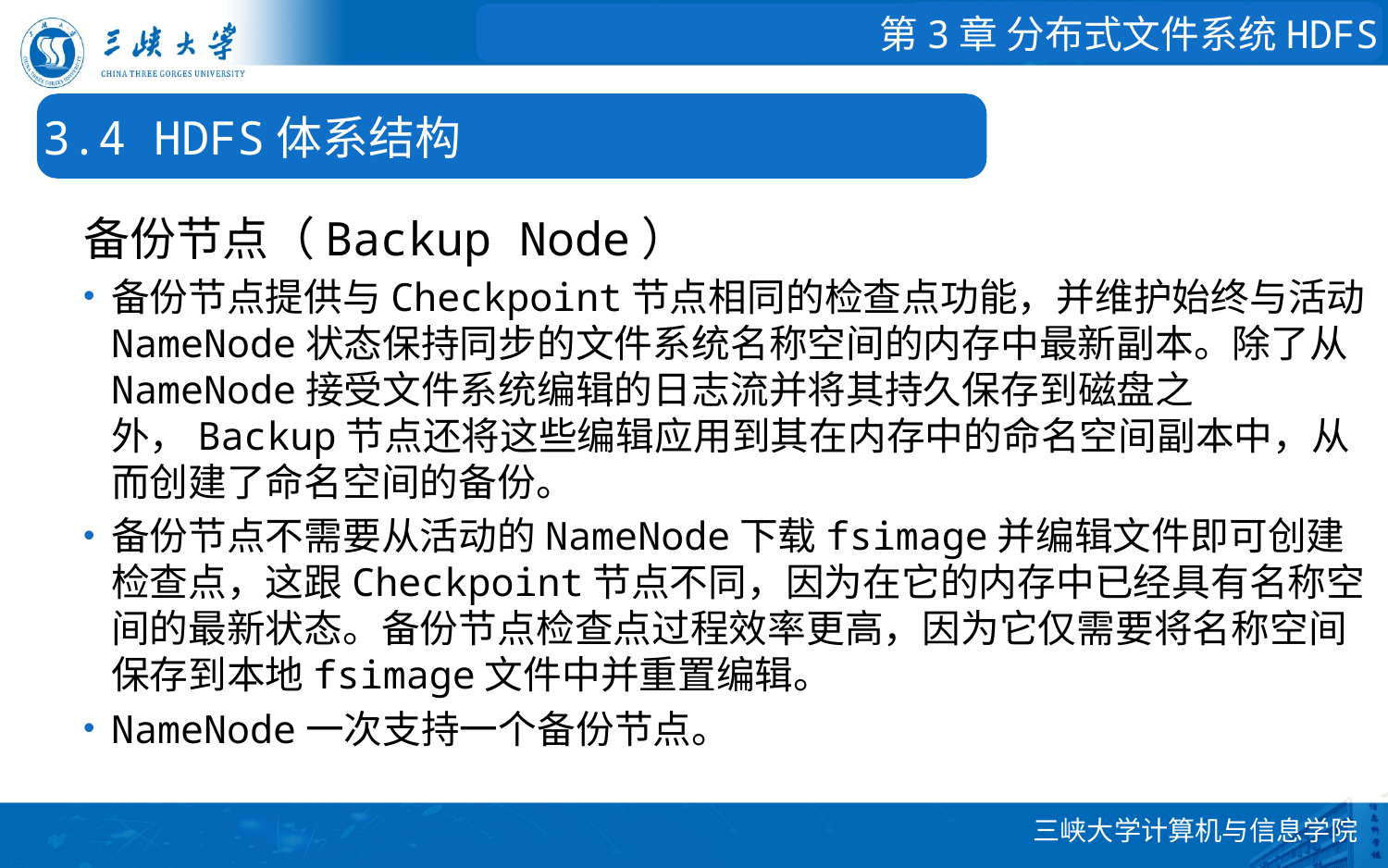

第3章 分布式文件系统HDFS
3.4 HDFS体系结构

备份节点（Backup Node）
备份节点提供与Checkpoint节点相同的检查点功能，并维护始终与活动NameNode状态保持同步的文件系统名称空间的内存中最新副本。除了从NameNode接受文件系统编辑的日志流并将其持久保存到磁盘之外，Backup节点还将这些编辑应用到其在内存中的命名空间副本中，从而创建了命名空间的备份。
备份节点不需要从活动的NameNode下载fsimage并编辑文件即可创建检查点，这跟Checkpoint节点不同，因为在它的内存中已经具有名称空间的最新状态。备份节点检查点过程效率更高，因为它仅需要将名称空间保存到本地fsimage文件中并重置编辑。
NameNode一次支持一个备份节点。